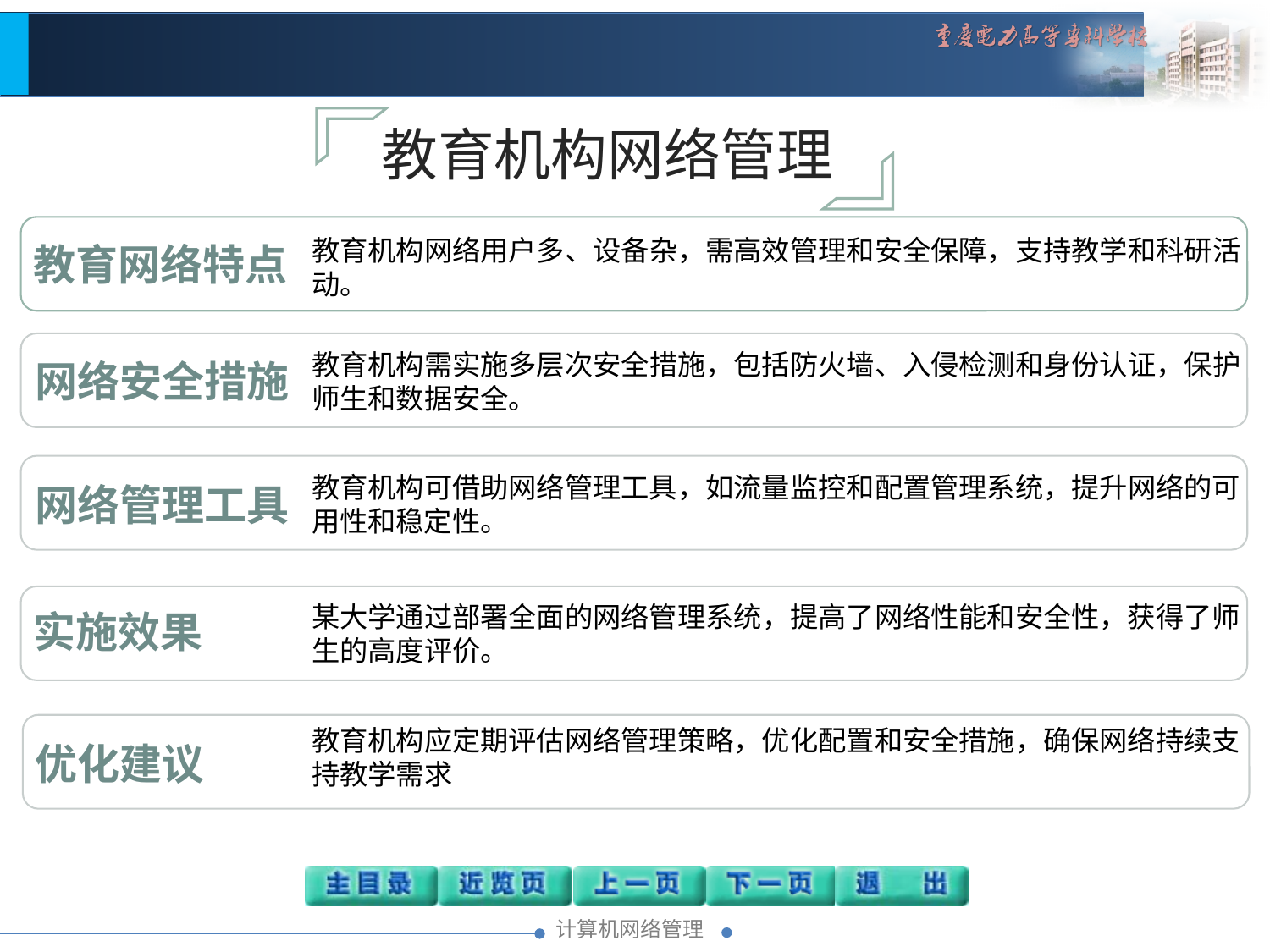

教育机构网络管理

教育机构网络用户多、设备杂，需高效管理和安全保障，支持教学和科研活动。
教育网络特点

教育机构需实施多层次安全措施，包括防火墙、入侵检测和身份认证，保护师生和数据安全。
网络安全措施

教育机构可借助网络管理工具，如流量监控和配置管理系统，提升网络的可用性和稳定性。
网络管理工具

某大学通过部署全面的网络管理系统，提高了网络性能和安全性，获得了师生的高度评价。
实施效果

教育机构应定期评估网络管理策略，优化配置和安全措施，确保网络持续支持教学需求
优化建议